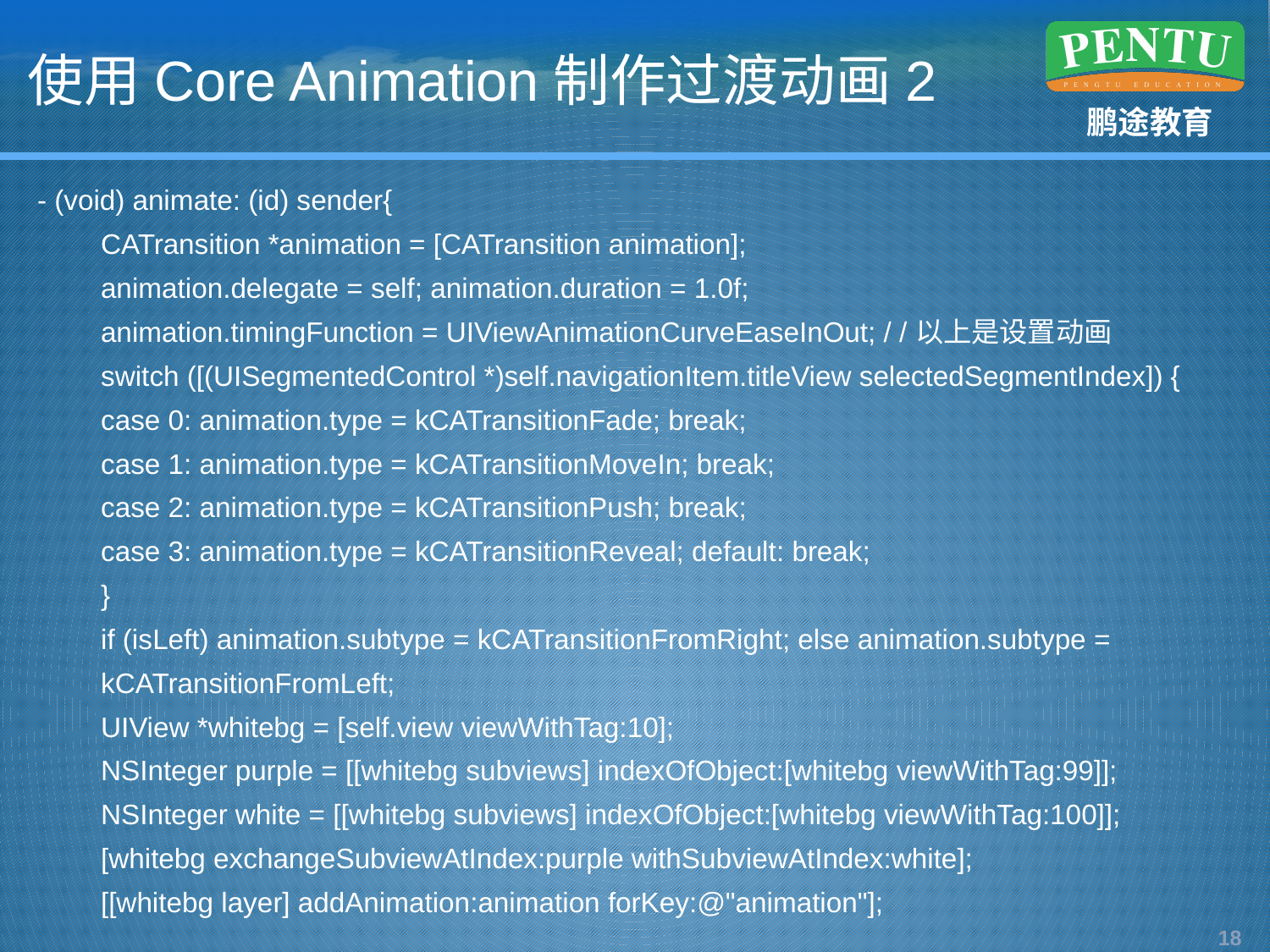

# 使用Core Animation制作过渡动画2
- (void) animate: (id) sender{
CATransition *animation = [CATransition animation];
animation.delegate = self; animation.duration = 1.0f;
animation.timingFunction = UIViewAnimationCurveEaseInOut; / /以上是设置动画
switch ([(UISegmentedControl *)self.navigationItem.titleView selectedSegmentIndex]) {
case 0: animation.type = kCATransitionFade; break;
case 1: animation.type = kCATransitionMoveIn; break;
case 2: animation.type = kCATransitionPush; break;
case 3: animation.type = kCATransitionReveal; default: break;
}
if (isLeft) animation.subtype = kCATransitionFromRight; else animation.subtype = kCATransitionFromLeft;
UIView *whitebg = [self.view viewWithTag:10];
NSInteger purple = [[whitebg subviews] indexOfObject:[whitebg viewWithTag:99]];
NSInteger white = [[whitebg subviews] indexOfObject:[whitebg viewWithTag:100]];
[whitebg exchangeSubviewAtIndex:purple withSubviewAtIndex:white];
[[whitebg layer] addAnimation:animation forKey:@"animation"];
18